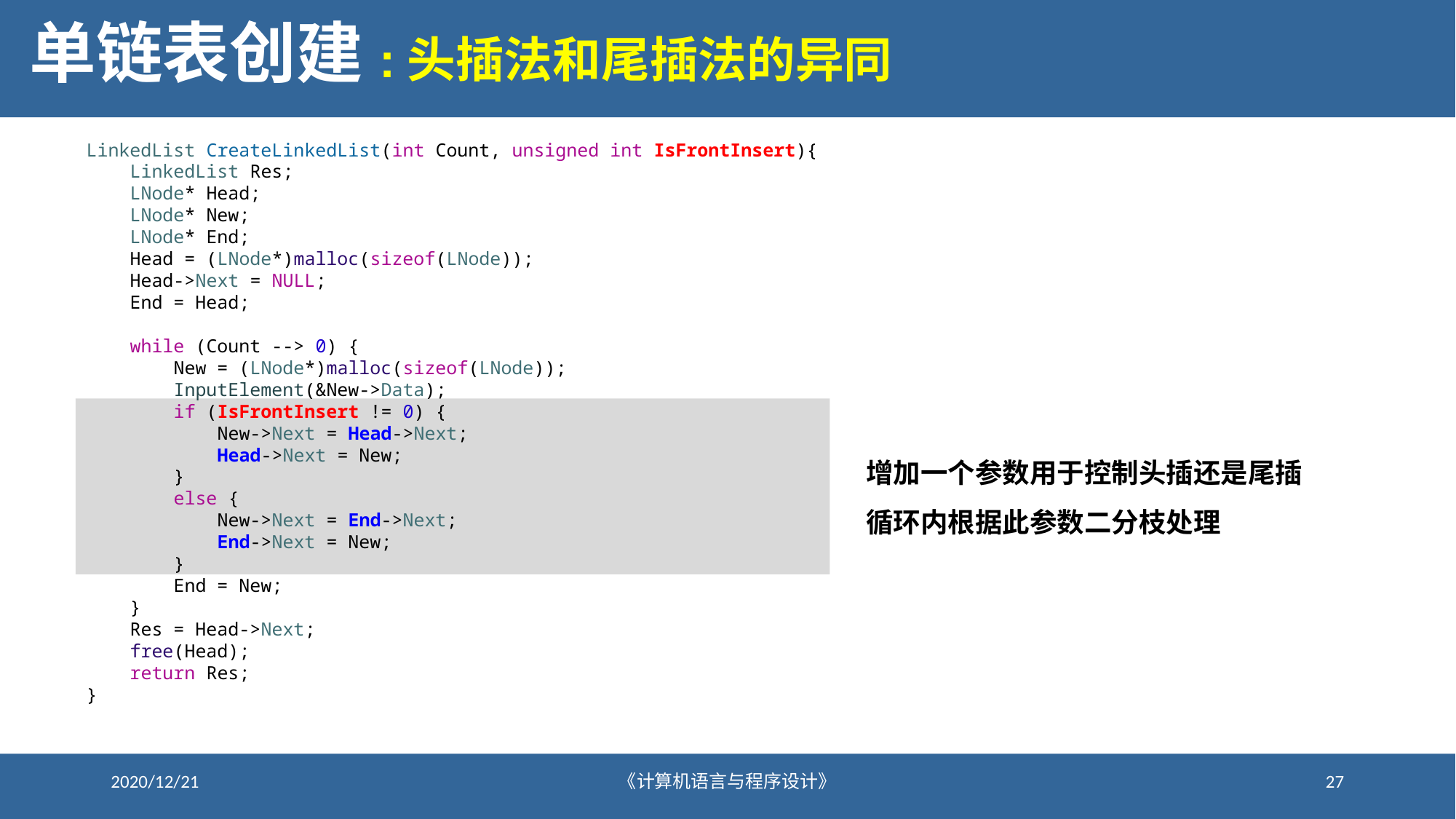

# 单链表创建:头插法和尾插法的异同
LinkedList CreateLinkedList(int Count, unsigned int IsFrontInsert){
    LinkedList Res;
    LNode* Head;
    LNode* New;
    LNode* End;
    Head = (LNode*)malloc(sizeof(LNode));
    Head->Next = NULL;
    End = Head;

    while (Count --> 0) {
        New = (LNode*)malloc(sizeof(LNode));
        InputElement(&New->Data);
        if (IsFrontInsert != 0) {
            New->Next = Head->Next;
            Head->Next = New;
        }
        else {
            New->Next = End->Next;
            End->Next = New;
        }
        End = New;
    }
    Res = Head->Next;
    free(Head);
    return Res;
}

增加一个参数用于控制头插还是尾插
循环内根据此参数二分枝处理
2020/12/21
《计算机语言与程序设计》
27